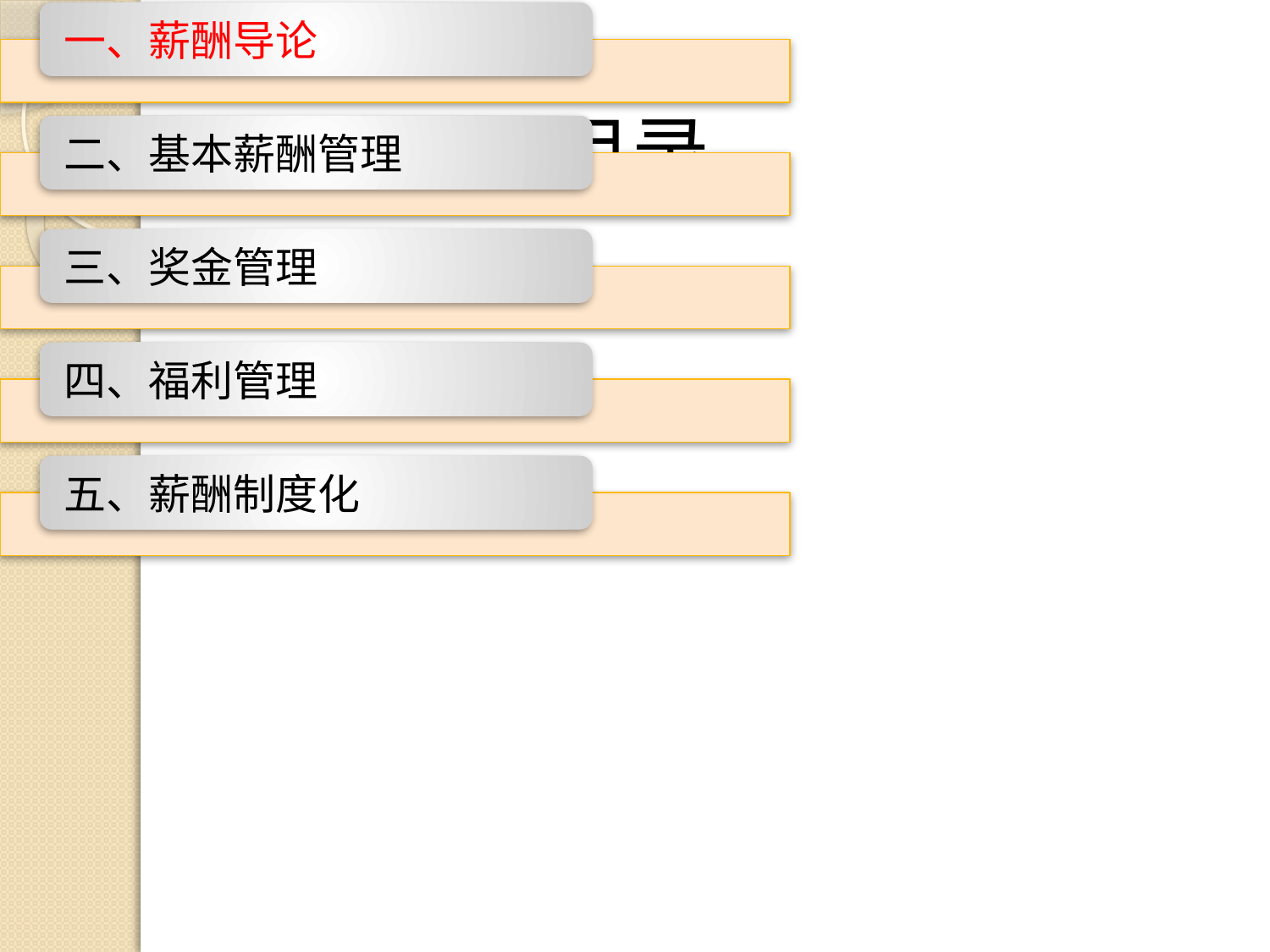

# 目录

一、薪酬导论

二、基本薪酬管理

三、奖金管理

四、福利管理

五、薪酬制度化
8